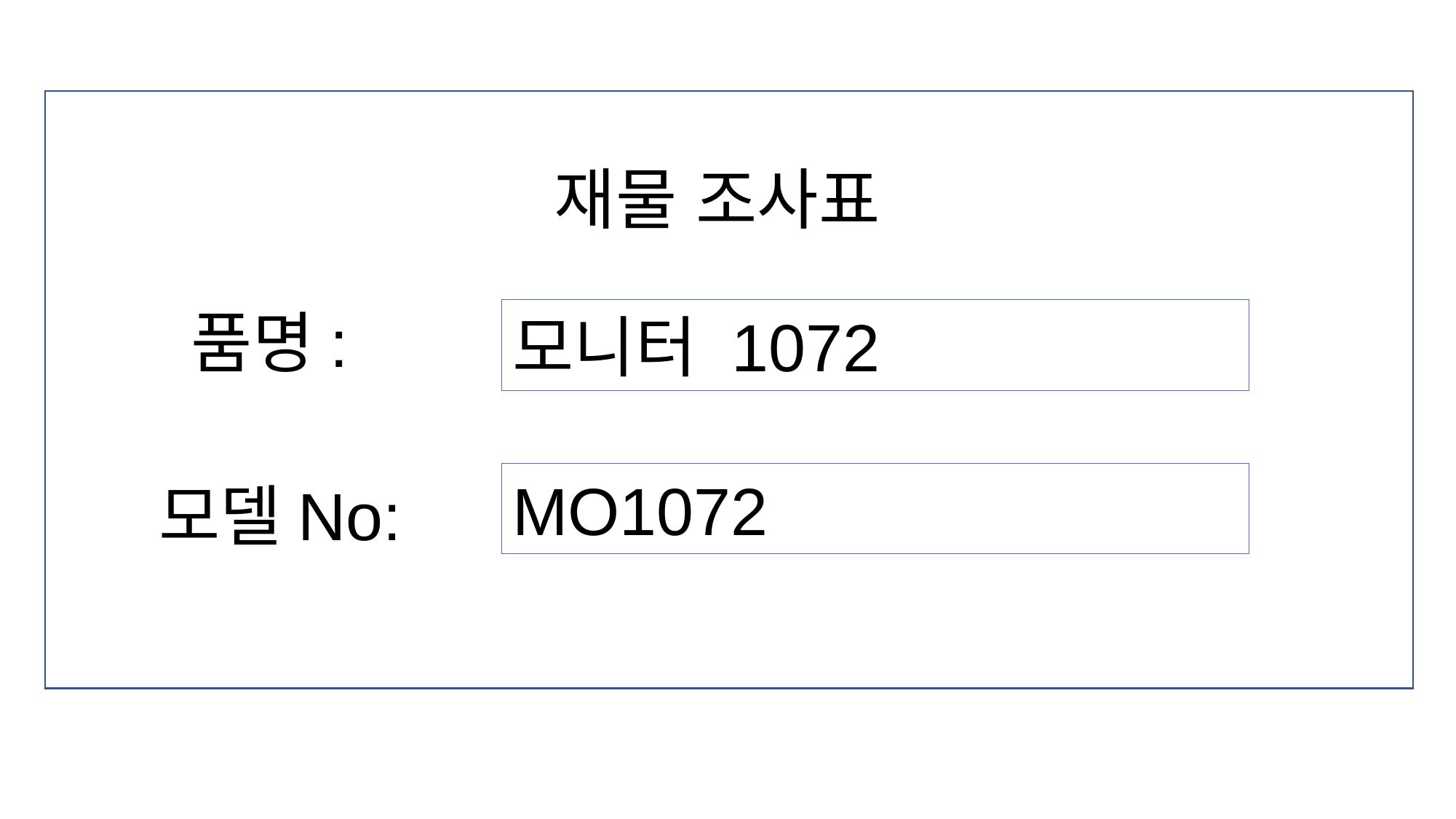

재물 조사표
품명:
모니터 1072
MO1072
모델No: